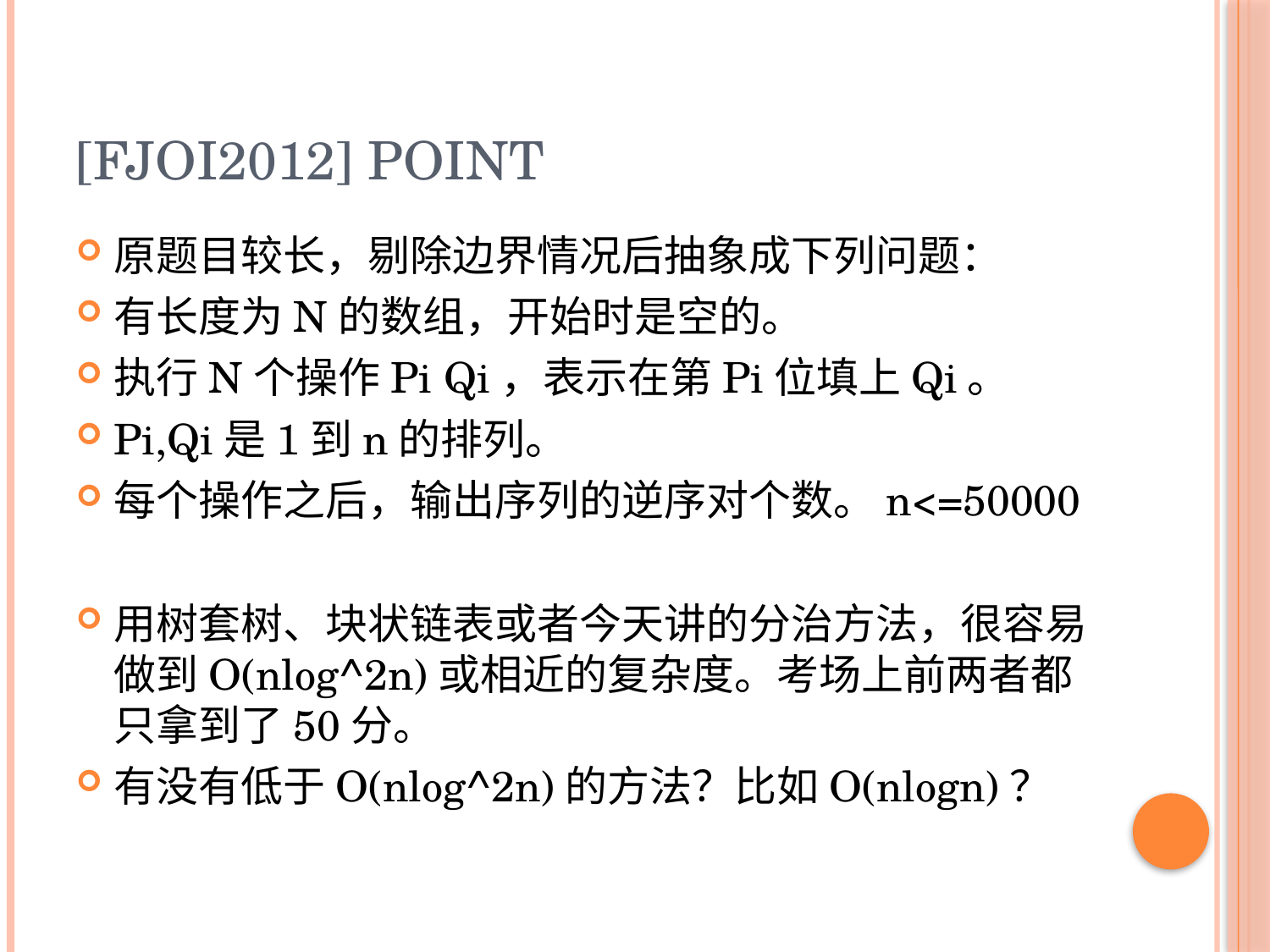

# [FJOI2012] Point
原题目较长，剔除边界情况后抽象成下列问题：
有长度为N的数组，开始时是空的。
执行N个操作Pi Qi，表示在第Pi位填上Qi。
Pi,Qi是1到n的排列。
每个操作之后，输出序列的逆序对个数。n<=50000

用树套树、块状链表或者今天讲的分治方法，很容易做到O(nlog^2n)或相近的复杂度。考场上前两者都只拿到了50分。
有没有低于O(nlog^2n)的方法？比如O(nlogn)？